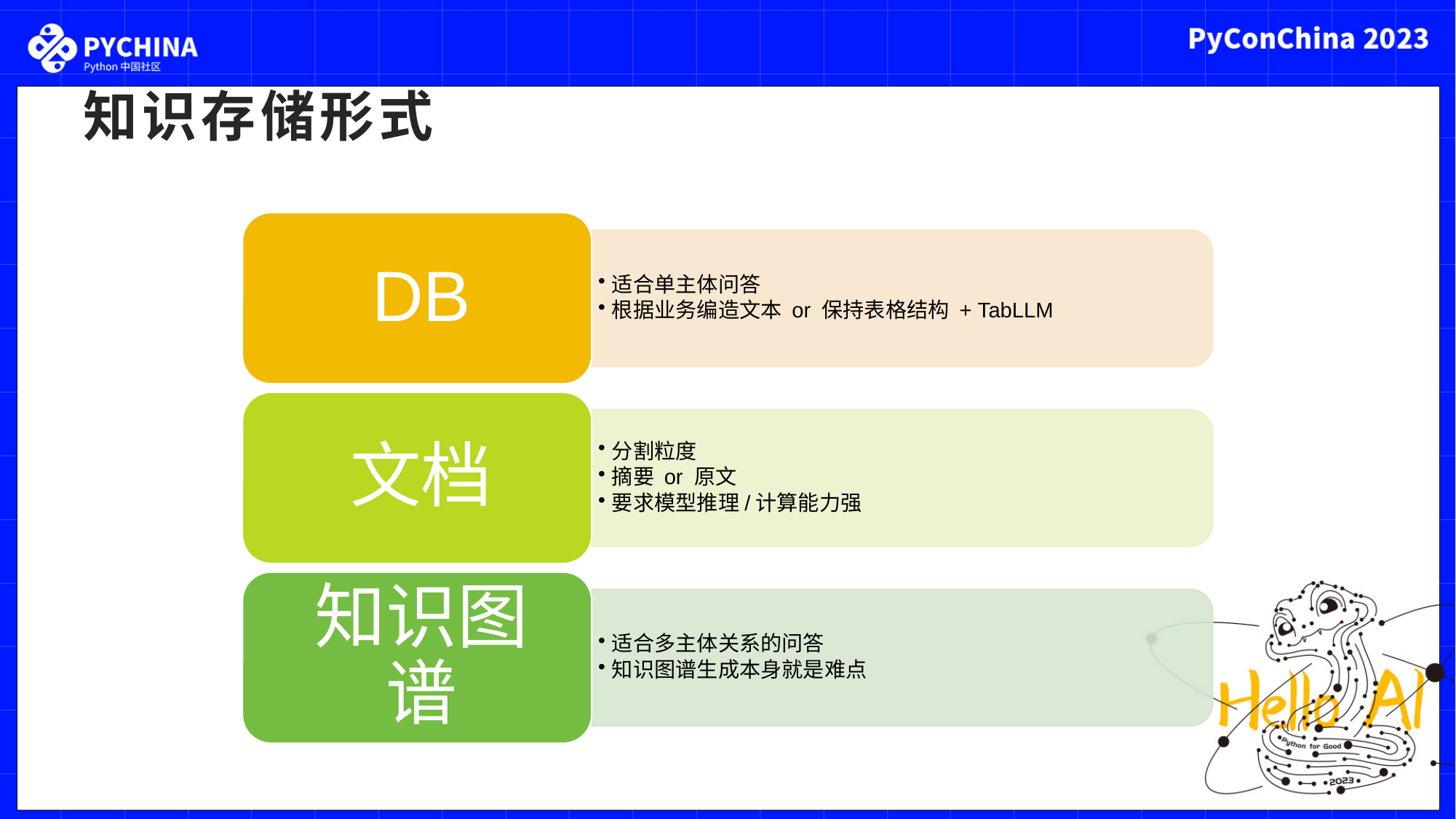

# 知识存储形式
适合单主体问答
根据业务编造文本 or 保持表格结构 + TabLLM
DB
分割粒度
摘要 or 原文
要求模型推理/计算能力强
文档
适合多主体关系的问答
知识图谱生成本身就是难点
知识图谱